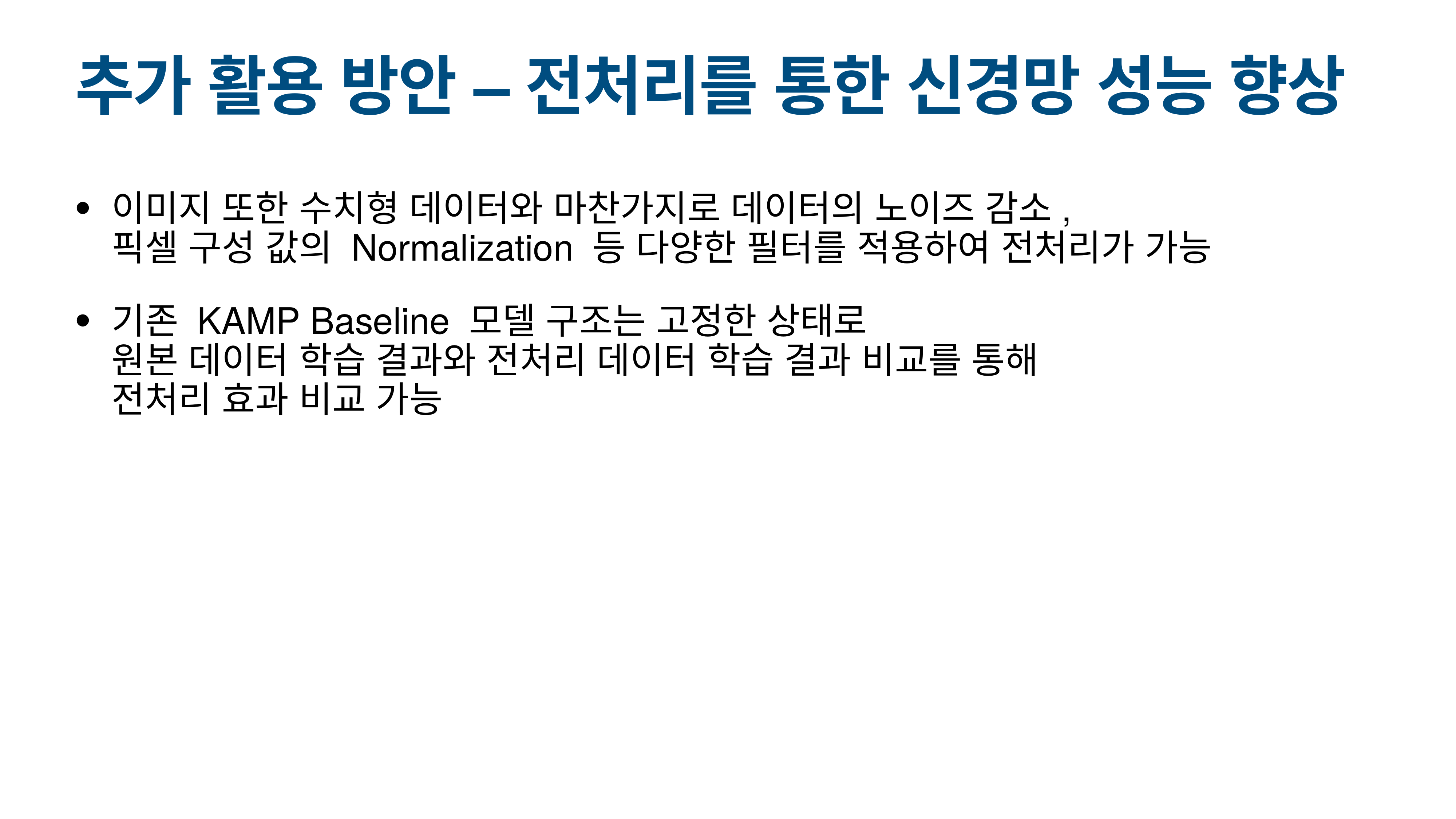

# 추가 활용 방안 – 전처리를 통한 신경망 성능 향상
이미지 또한 수치형 데이터와 마찬가지로 데이터의 노이즈 감소,
픽셀 구성 값의 Normalization 등 다양한 필터를 적용하여 전처리가 가능
기존 KAMP Baseline 모델 구조는 고정한 상태로
원본 데이터 학습 결과와 전처리 데이터 학습 결과 비교를 통해
전처리 효과 비교 가능